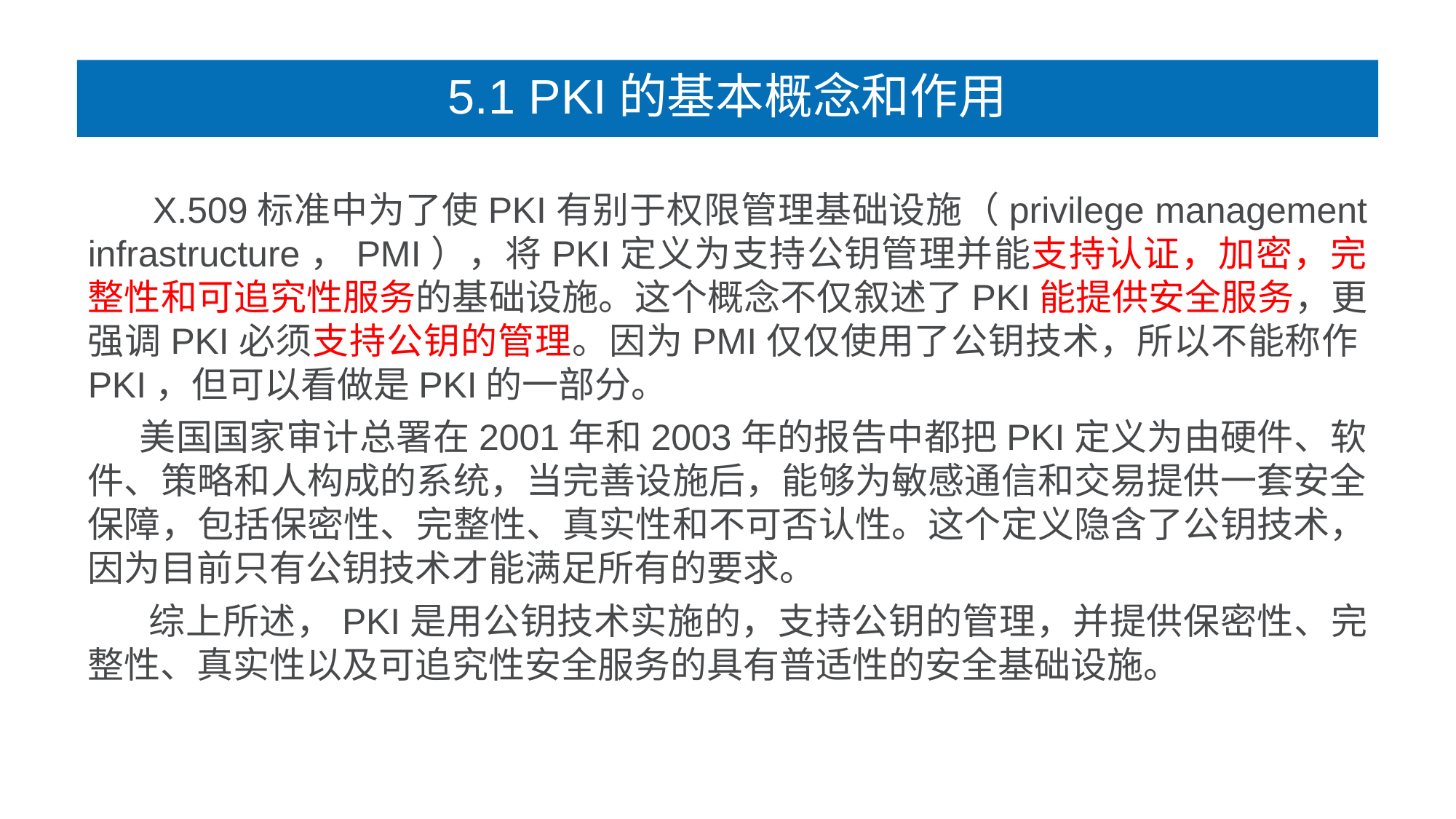

# 5.1 PKI的基本概念和作用
      X.509标准中为了使PKI有别于权限管理基础设施（privilege management infrastructure，PMI），将PKI定义为支持公钥管理并能支持认证，加密，完整性和可追究性服务的基础设施。这个概念不仅叙述了PKI能提供安全服务，更强调PKI必须支持公钥的管理。因为PMI仅仅使用了公钥技术，所以不能称作PKI，但可以看做是PKI的一部分。
     美国国家审计总署在2001年和2003年的报告中都把PKI定义为由硬件、软件、策略和人构成的系统，当完善设施后，能够为敏感通信和交易提供一套安全保障，包括保密性、完整性、真实性和不可否认性。这个定义隐含了公钥技术，因为目前只有公钥技术才能满足所有的要求。
      综上所述，PKI是用公钥技术实施的，支持公钥的管理，并提供保密性、完整性、真实性以及可追究性安全服务的具有普适性的安全基础设施。